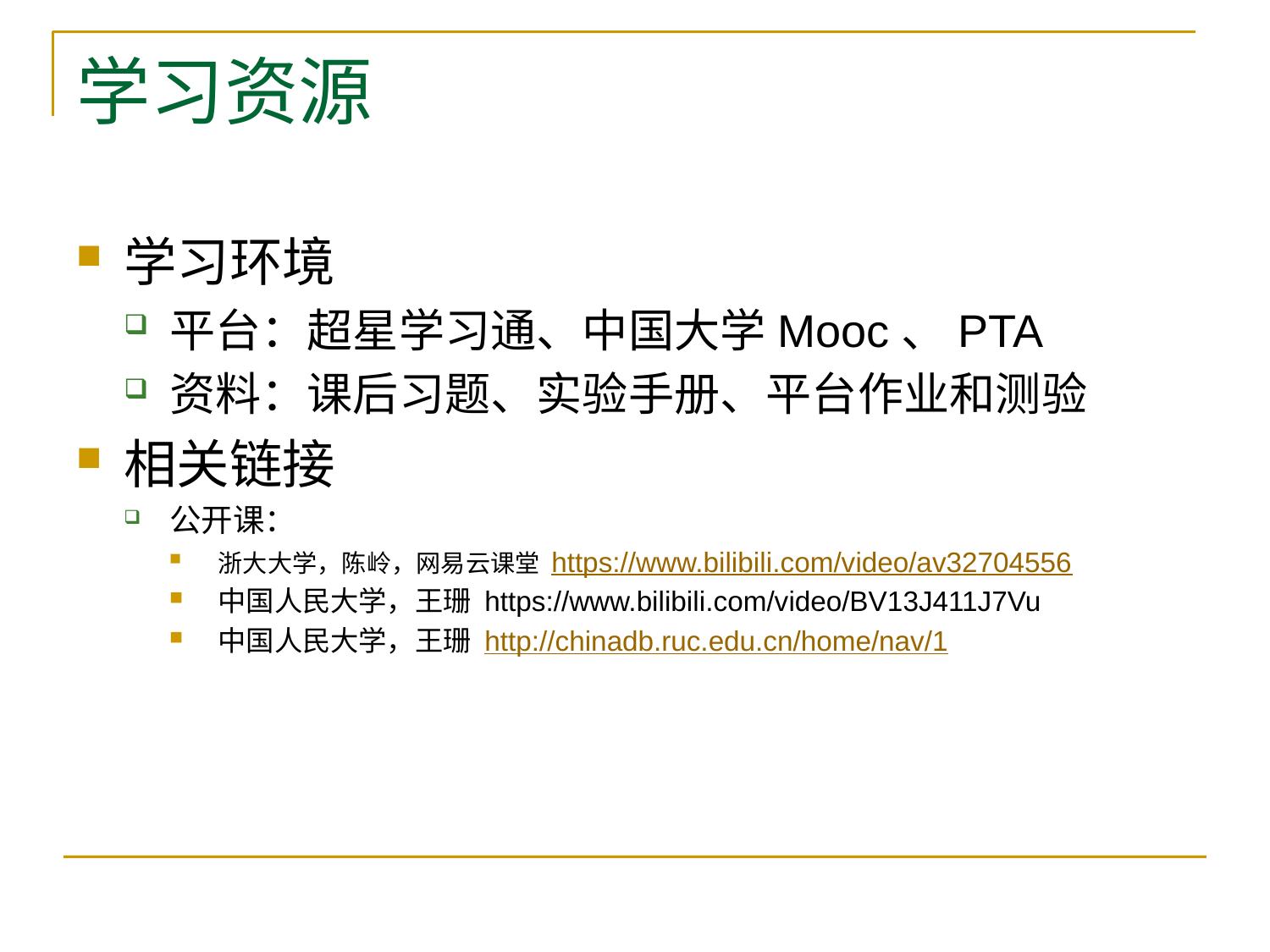

# 学习资源
学习环境
平台：超星学习通、中国大学Mooc、PTA
资料：课后习题、实验手册、平台作业和测验
相关链接
公开课：
浙大大学，陈岭，网易云课堂 https://www.bilibili.com/video/av32704556
中国人民大学，王珊 https://www.bilibili.com/video/BV13J411J7Vu
中国人民大学，王珊 http://chinadb.ruc.edu.cn/home/nav/1